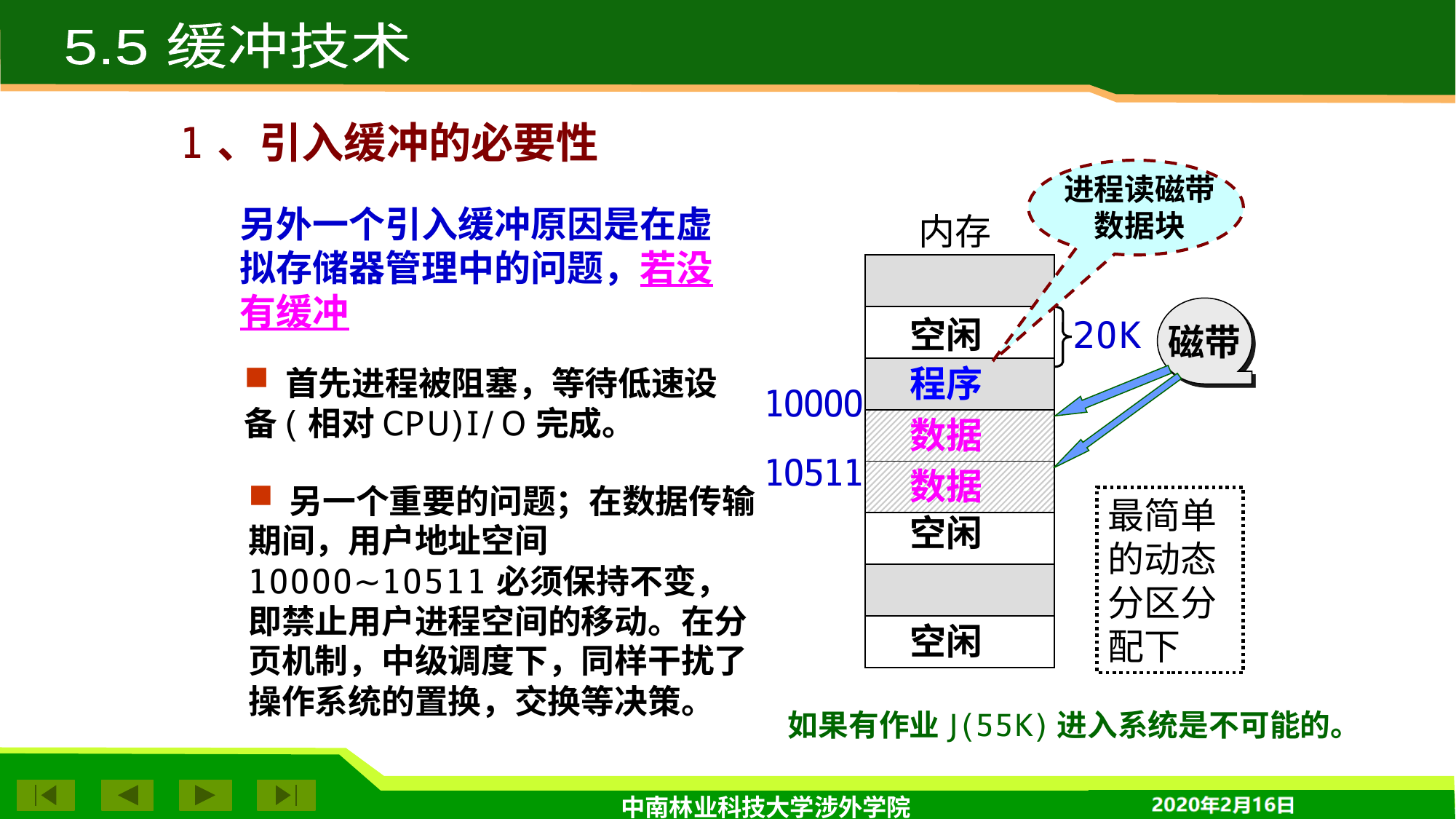

5.5 缓冲技术
1、引入缓冲的必要性

进程读磁带数据块
另外一个引入缓冲原因是在虚拟存储器管理中的问题，若没有缓冲
内存

磁带
空闲

20K

程序

10000

数据

10511
数据

最简单的动态分区分配下
空闲

空闲

 首先进程被阻塞，等待低速设备(相对CPU)I/O完成。

 另一个重要的问题；在数据传输期间，用户地址空间10000~10511必须保持不变，即禁止用户进程空间的移动。在分页机制，中级调度下，同样干扰了操作系统的置换，交换等决策。
如果有作业J(55K)进入系统是不可能的。